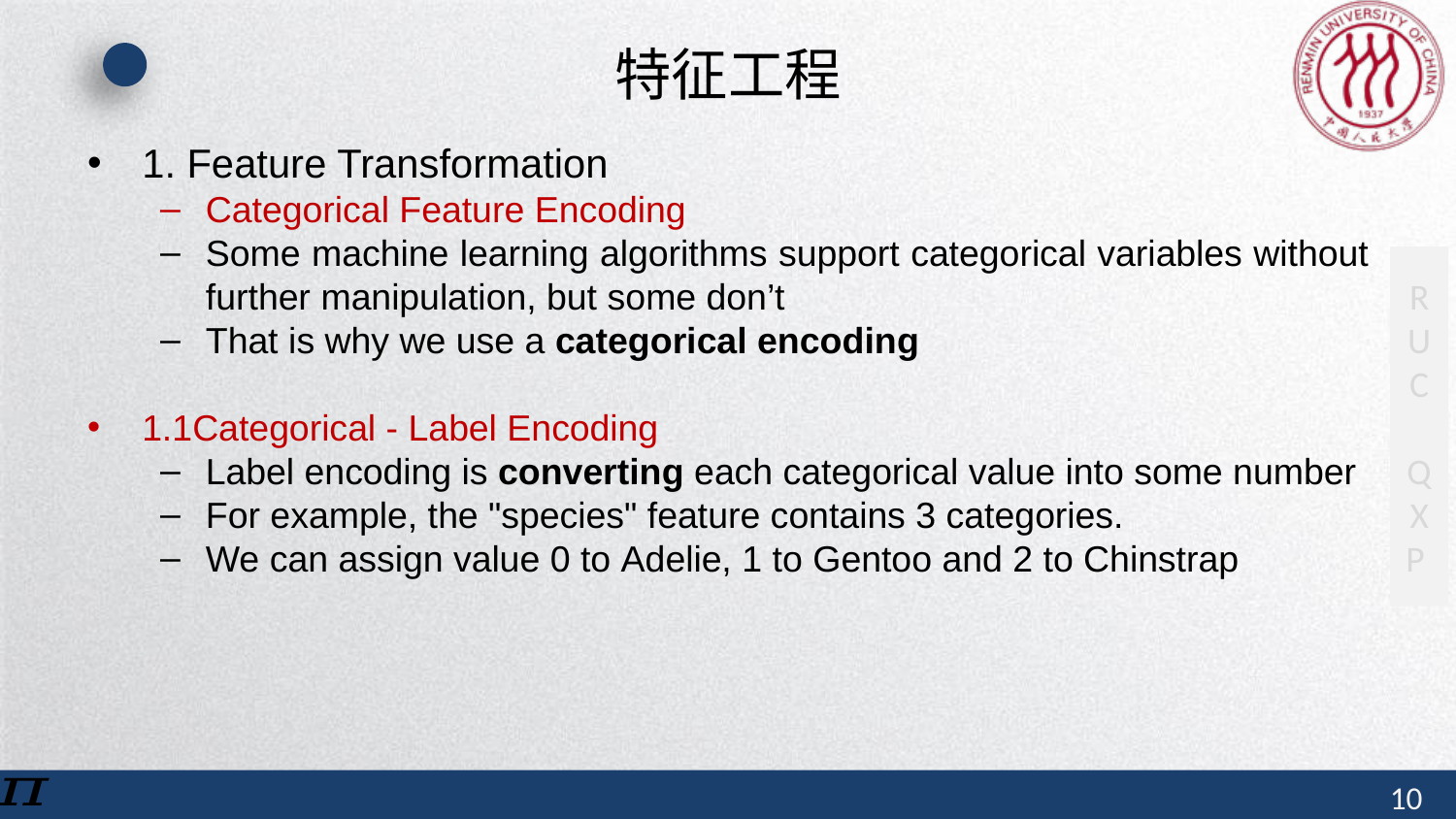

# 特征工程
1. Feature Transformation
Categorical Feature Encoding
Some machine learning algorithms support categorical variables without further manipulation, but some don’t
That is why we use a categorical encoding

1.1Categorical - Label Encoding
Label encoding is converting each categorical value into some number
For example, the "species" feature contains 3 categories.
We can assign value 0 to Adelie, 1 to Gentoo and 2 to Chinstrap